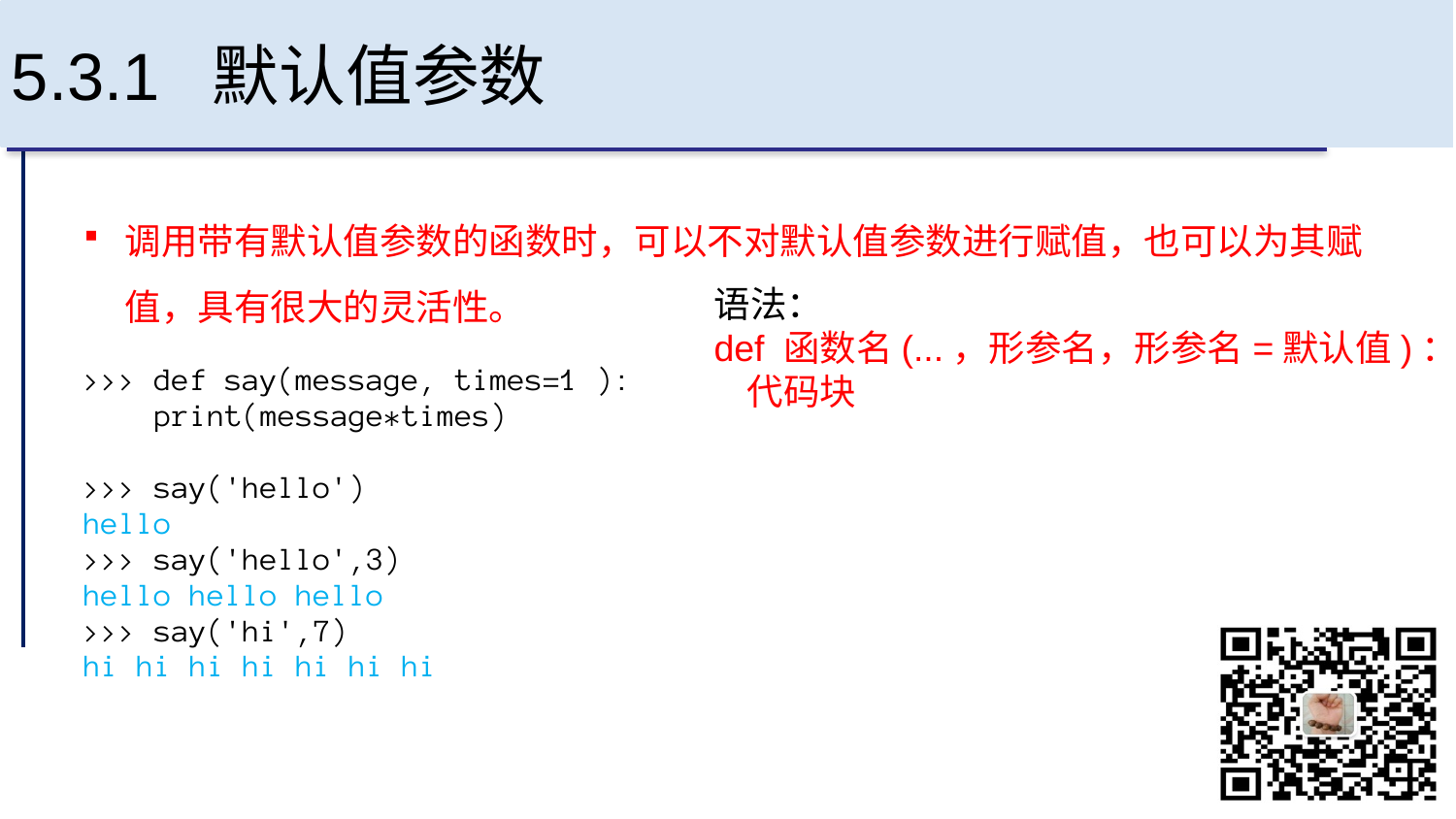

# 5.3.1  默认值参数
调用带有默认值参数的函数时，可以不对默认值参数进行赋值，也可以为其赋值，具有很大的灵活性。

>>> def say(message, times=1 ):
    print(message*times)

>>> say('hello')
hello
>>> say('hello',3)
hello hello hello
>>> say('hi',7)
hi hi hi hi hi hi hi
语法：
def 函数名(...，形参名，形参名=默认值)：
    代码块